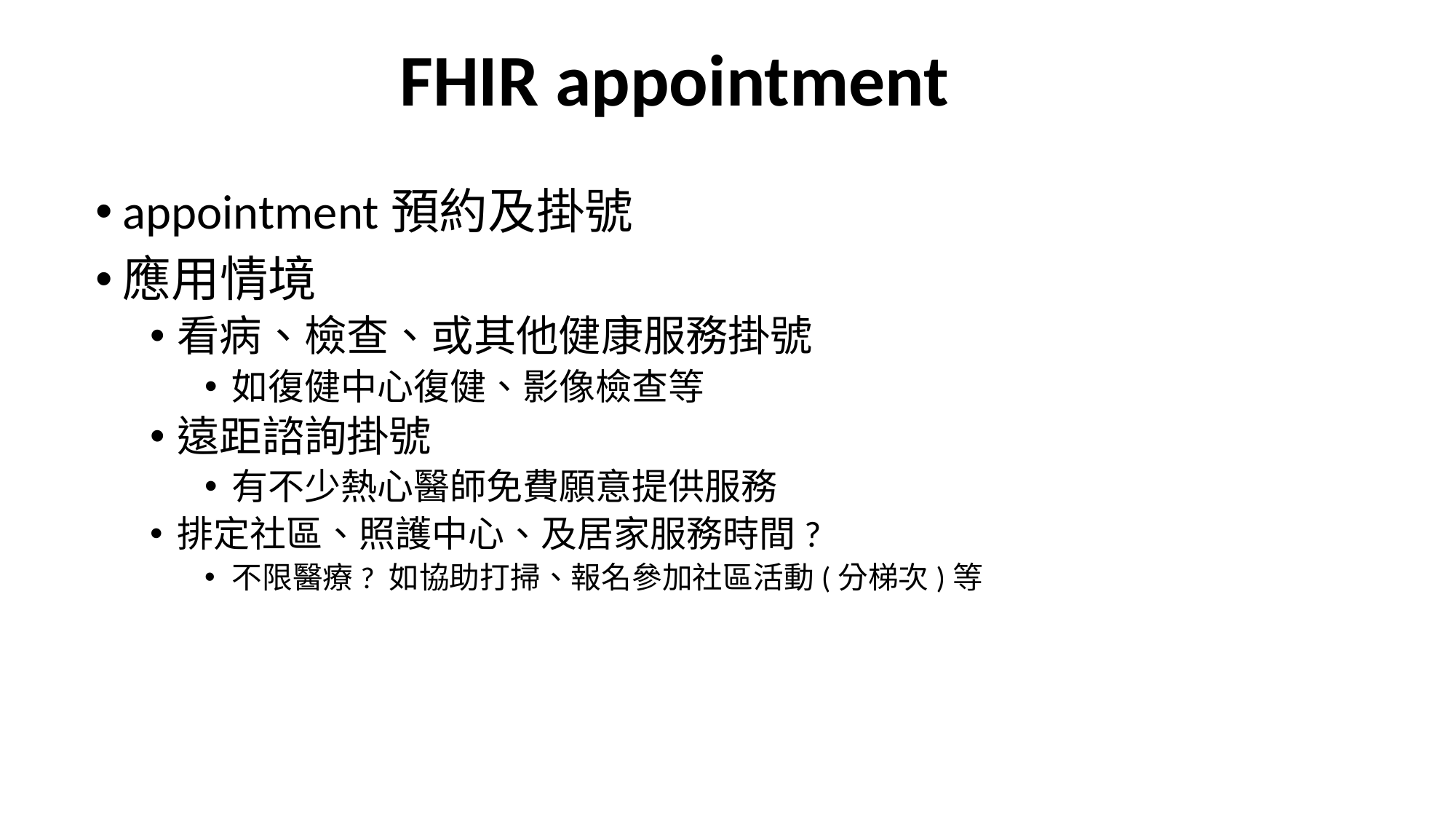

# FHIR appointment
appointment預約及掛號
應用情境
看病、檢查、或其他健康服務掛號
如復健中心復健、影像檢查等
遠距諮詢掛號
有不少熱心醫師免費願意提供服務
排定社區、照護中心、及居家服務時間?
不限醫療? 如協助打掃、報名參加社區活動(分梯次)等